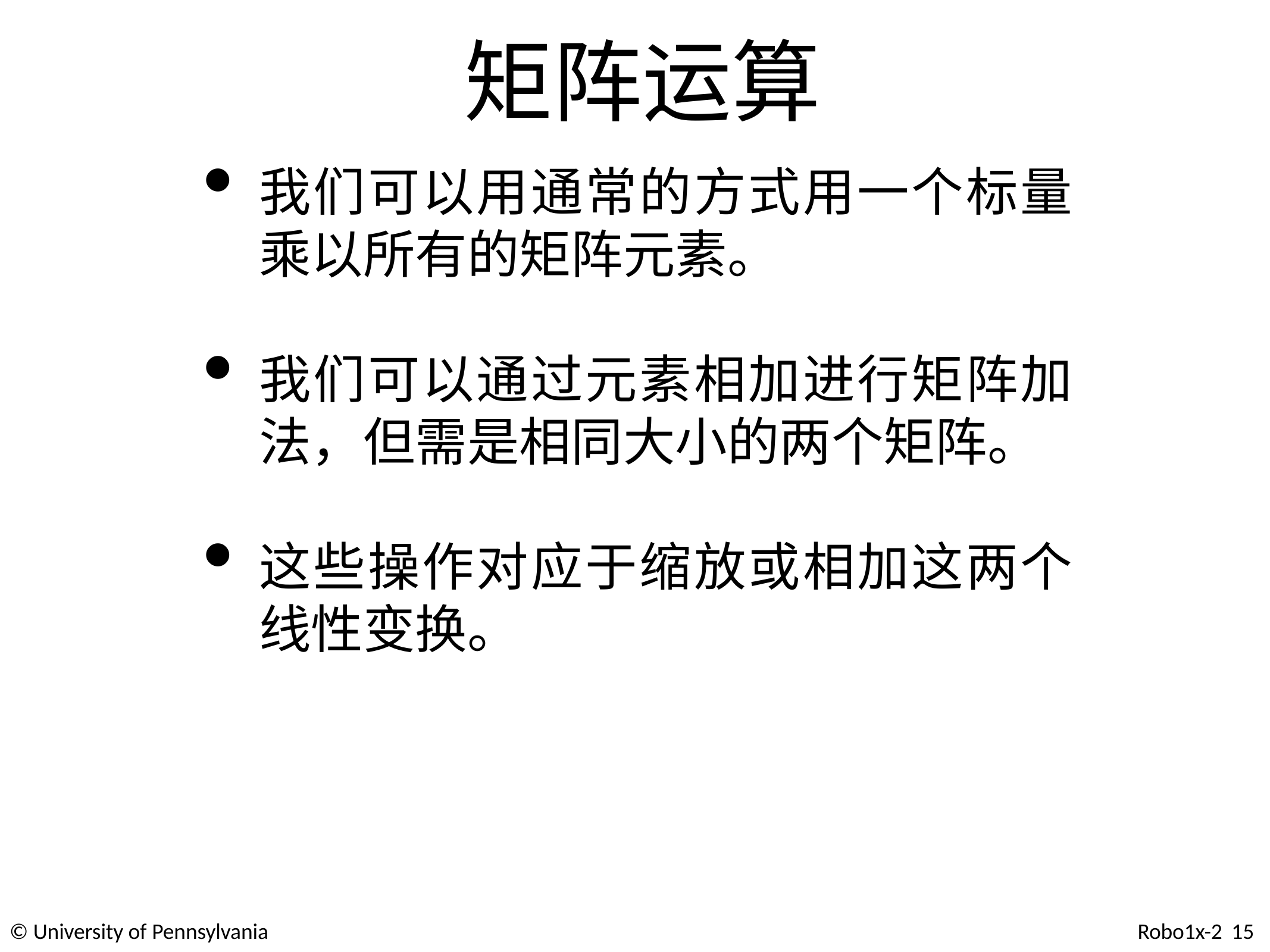

# 矩阵运算
我们可以用通常的方式用一个标量乘以所有的矩阵元素。

我们可以通过元素相加进行矩阵加法，但需是相同大小的两个矩阵。

这些操作对应于缩放或相加这两个线性变换。
© University of Pennsylvania
Robo1x-2 15